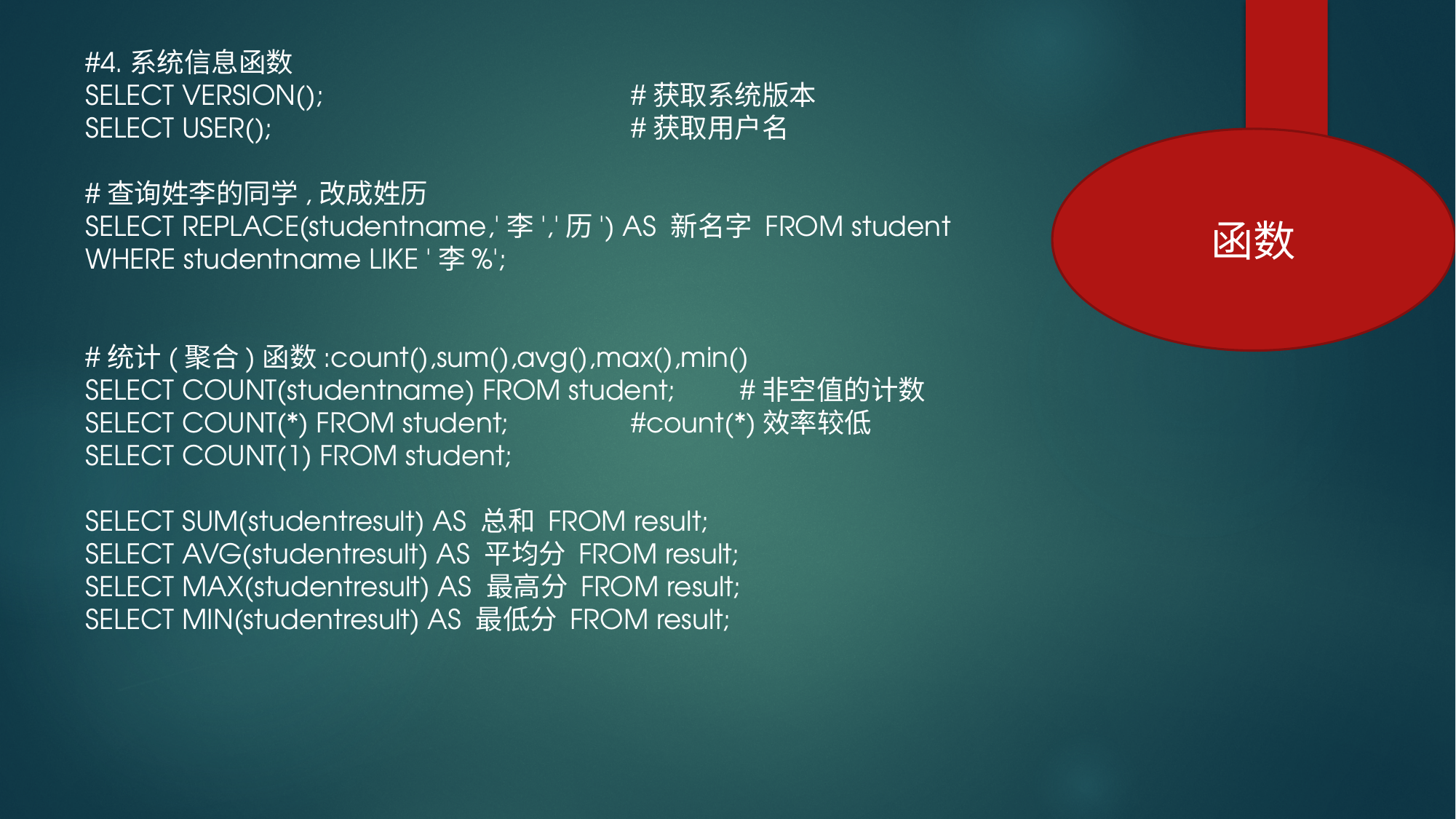

#4.系统信息函数
SELECT VERSION();			#获取系统版本
SELECT USER();				#获取用户名

#查询姓李的同学,改成姓历
SELECT REPLACE(studentname,'李','历') AS 新名字 FROM student
WHERE studentname LIKE '李%';

#统计(聚合)函数:count(),sum(),avg(),max(),min()
SELECT COUNT(studentname) FROM student;	#非空值的计数
SELECT COUNT(*) FROM student;		#count(*)效率较低
SELECT COUNT(1) FROM student;

SELECT SUM(studentresult) AS 总和 FROM result;
SELECT AVG(studentresult) AS 平均分 FROM result;
SELECT MAX(studentresult) AS 最高分 FROM result;
SELECT MIN(studentresult) AS 最低分 FROM result;

函数